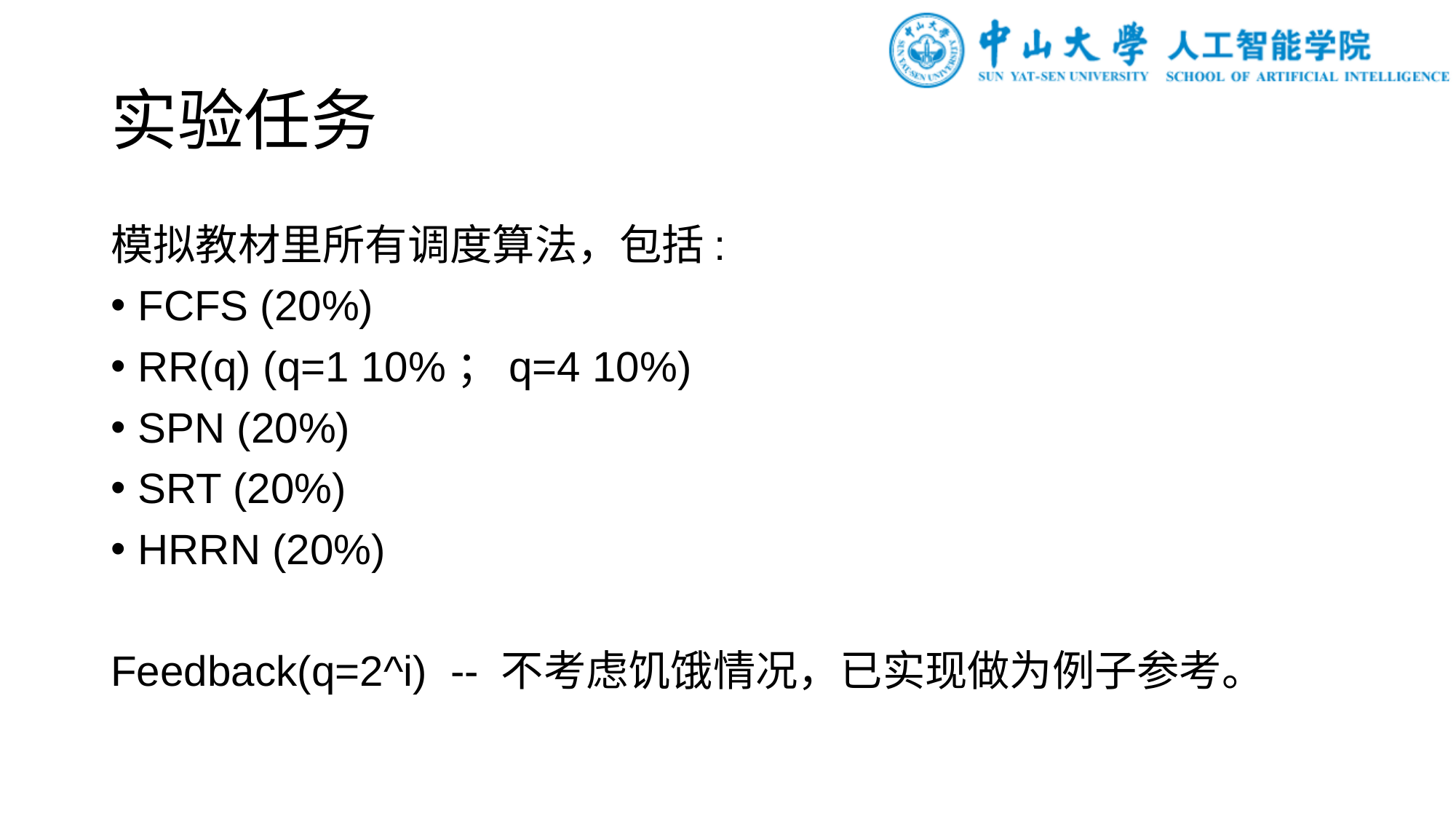

# 实验任务
模拟教材里所有调度算法，包括:
FCFS (20%)
RR(q) (q=1 10%；q=4 10%)
SPN (20%)
SRT (20%)
HRRN (20%)

Feedback(q=2^i)  -- 不考虑饥饿情况，已实现做为例子参考。